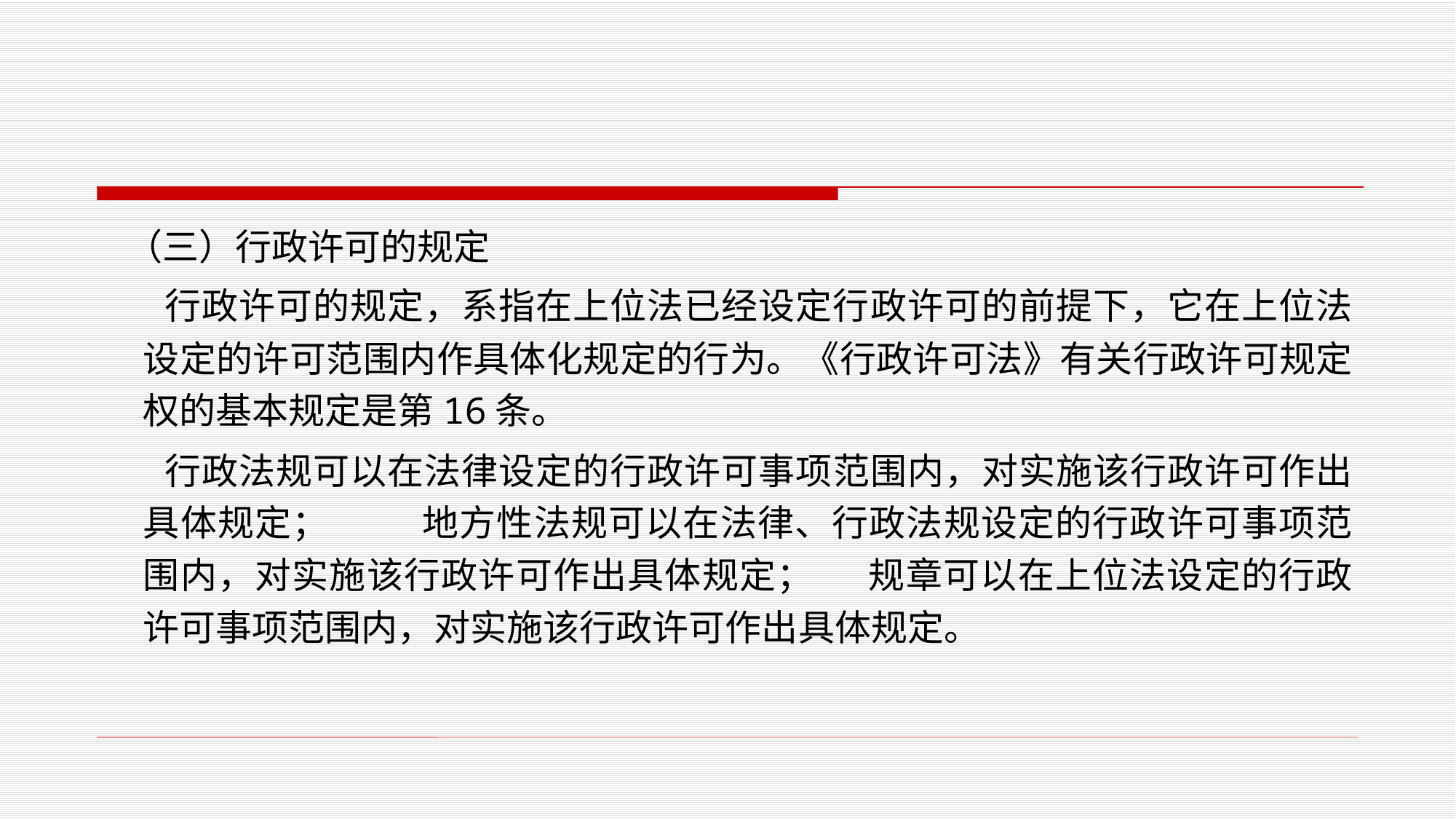

#
  （三）行政许可的规定
      行政许可的规定，系指在上位法已经设定行政许可的前提下，它在上位法设定的许可范围内作具体化规定的行为。《行政许可法》有关行政许可规定权的基本规定是第16条。
      行政法规可以在法律设定的行政许可事项范围内，对实施该行政许可作出具体规定；　　  地方性法规可以在法律、行政法规设定的行政许可事项范围内，对实施该行政许可作出具体规定；      规章可以在上位法设定的行政许可事项范围内，对实施该行政许可作出具体规定。